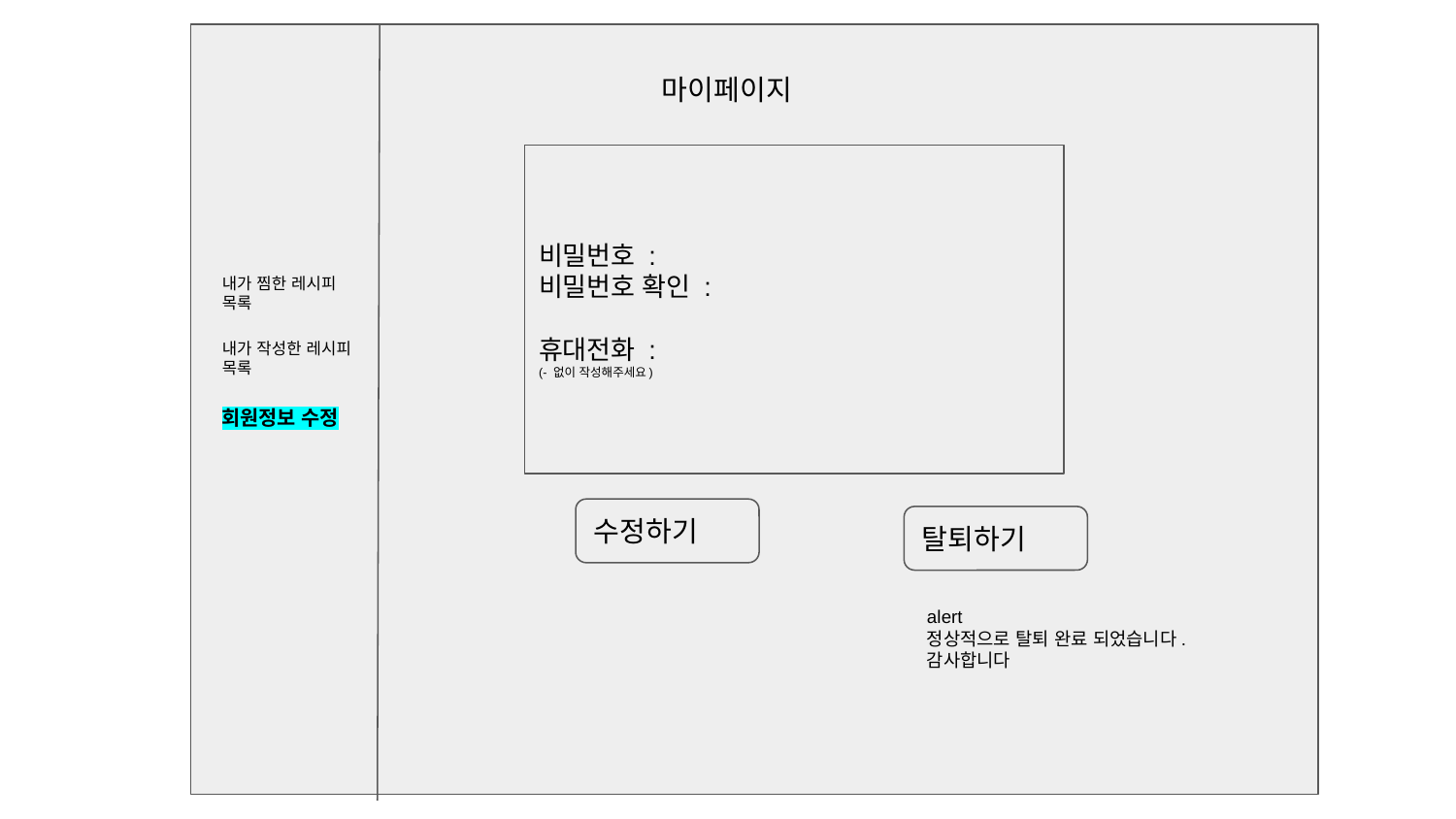

마이페이지
비밀번호 :
비밀번호 확인 :

휴대전화 :
(- 없이 작성해주세요)
내가 찜한 레시피 목록
내가 작성한 레시피 목록
회원정보 수정
수정하기
탈퇴하기
alert
정상적으로 탈퇴 완료 되었습니다.
감사합니다